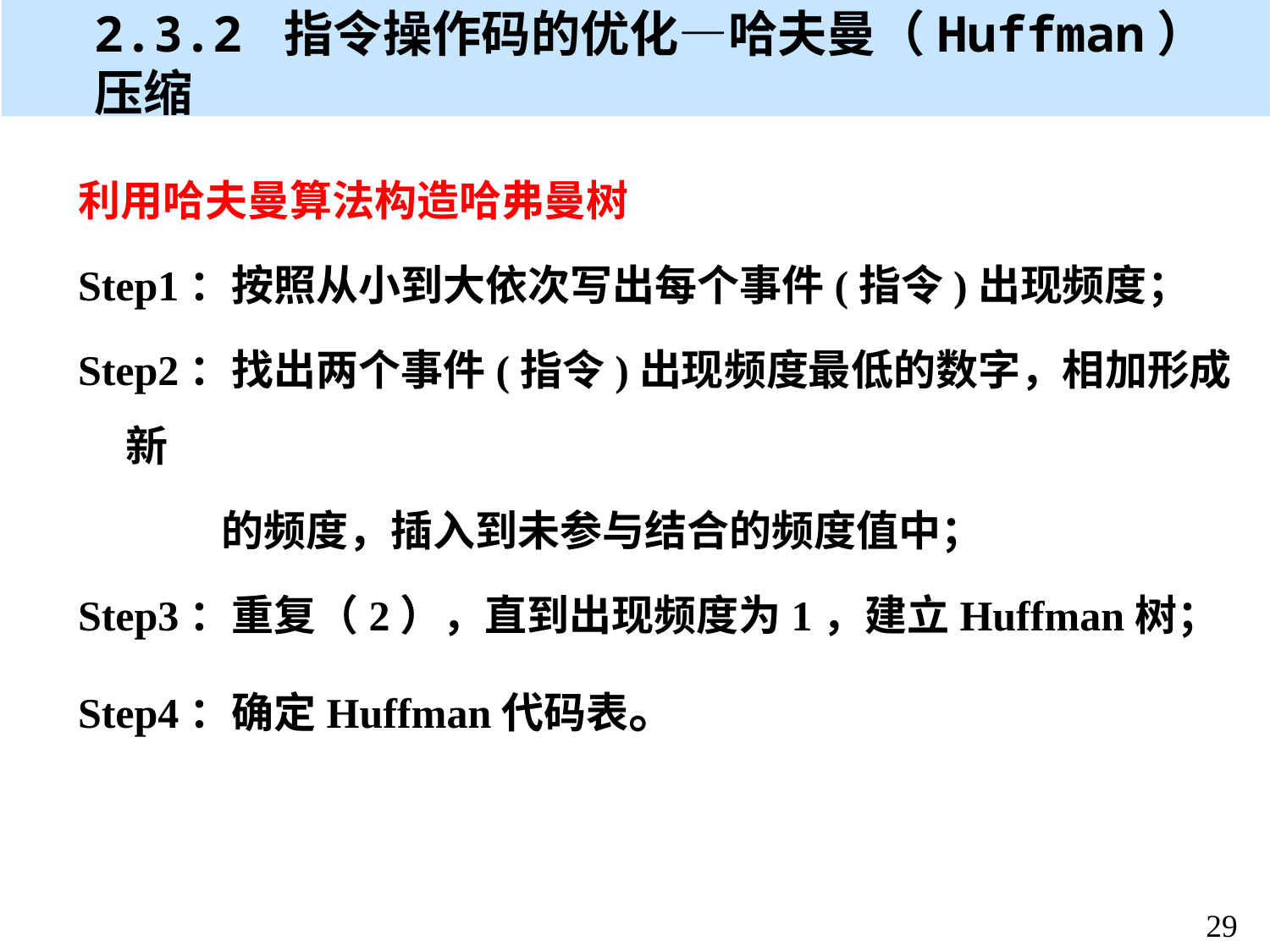

# 2.3.2 指令操作码的优化—哈夫曼（Huffman）压缩
利用哈夫曼算法构造哈弗曼树
Step1：按照从小到大依次写出每个事件(指令)出现频度；
Step2：找出两个事件(指令)出现频度最低的数字，相加形成新
              的频度，插入到未参与结合的频度值中；
Step3：重复（2），直到出现频度为1，建立Huffman树；
Step4：确定Huffman代码表。